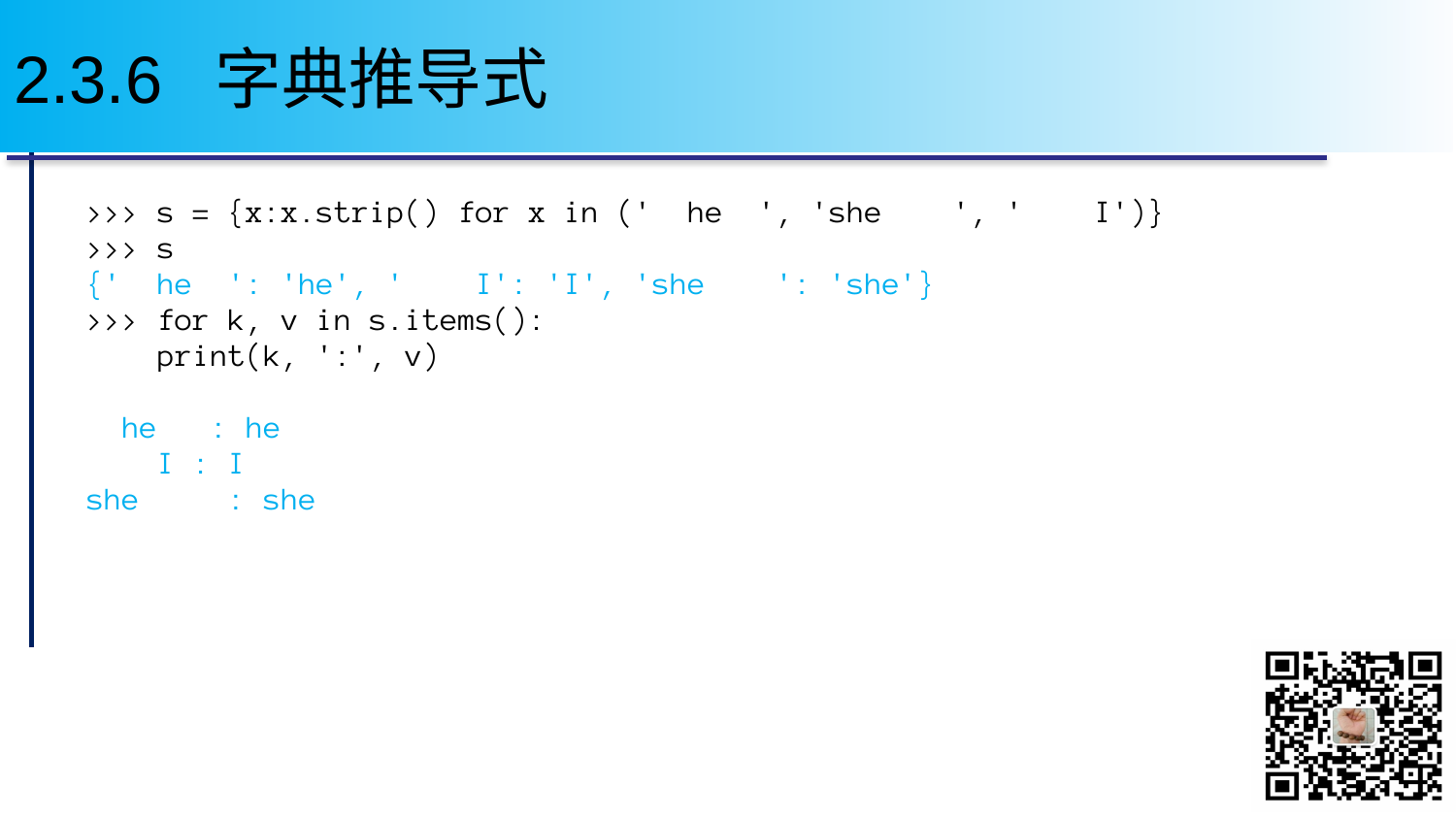

# 2.3.6  字典推导式
>>> s = {x:x.strip() for x in ('  he  ', 'she    ', '    I')}
>>> s
{'  he  ': 'he', '    I': 'I', 'she    ': 'she'}
>>> for k, v in s.items():
    print(k, ':', v)

  he   : he
    I : I
she     : she